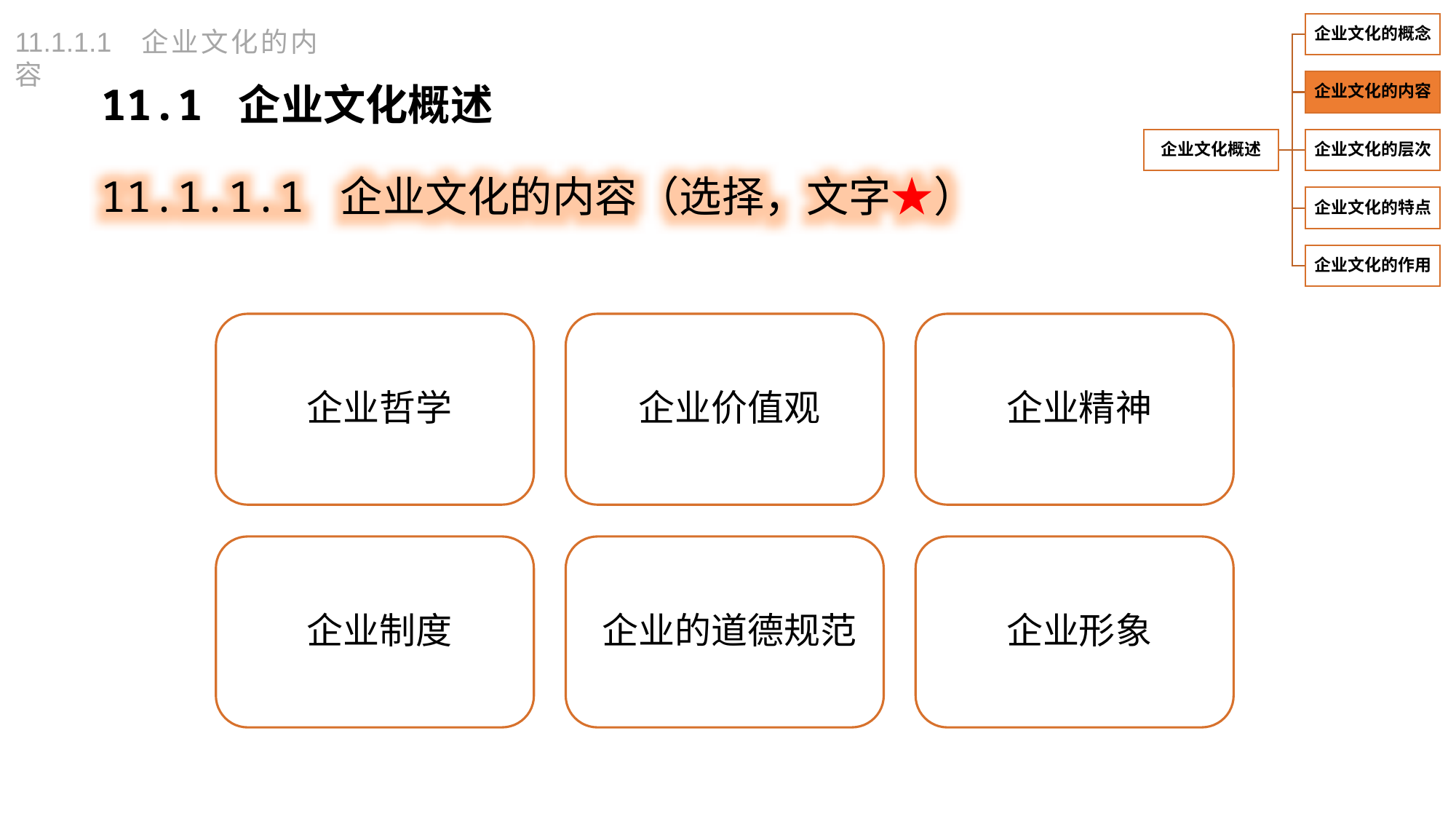

企业文化概述
企业文化的概念
企业文化的内容
企业文化的层次
企业文化的特点
企业文化的作用
11.1.1.1  企业文化的内容
11.1 企业文化概述
11.1.1.1 企业文化的内容（选择，文字★）
企业哲学
企业价值观
企业精神
企业制度
企业的道德规范
企业形象